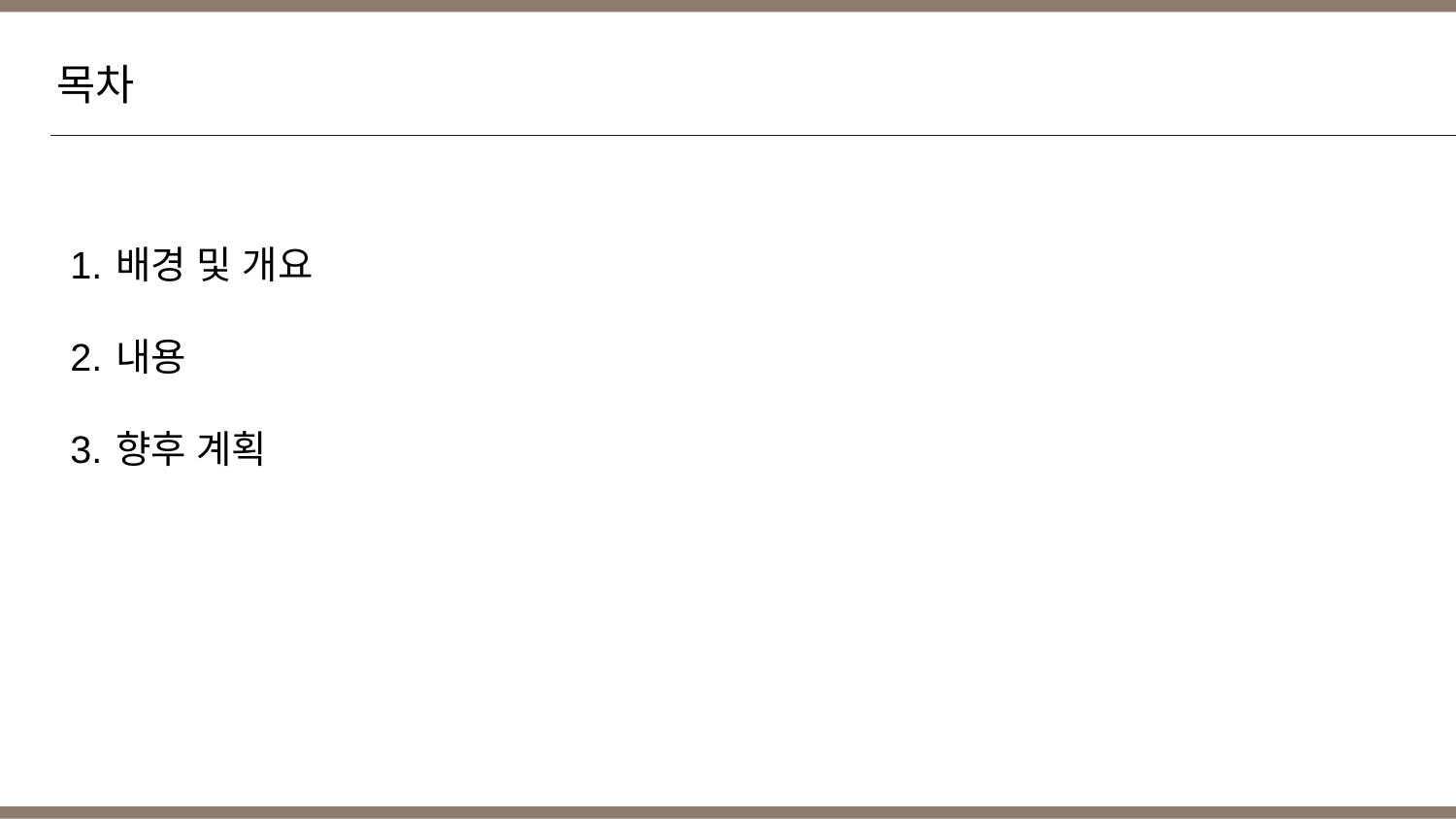

목차
배경 및 개요
내용
향후 계획